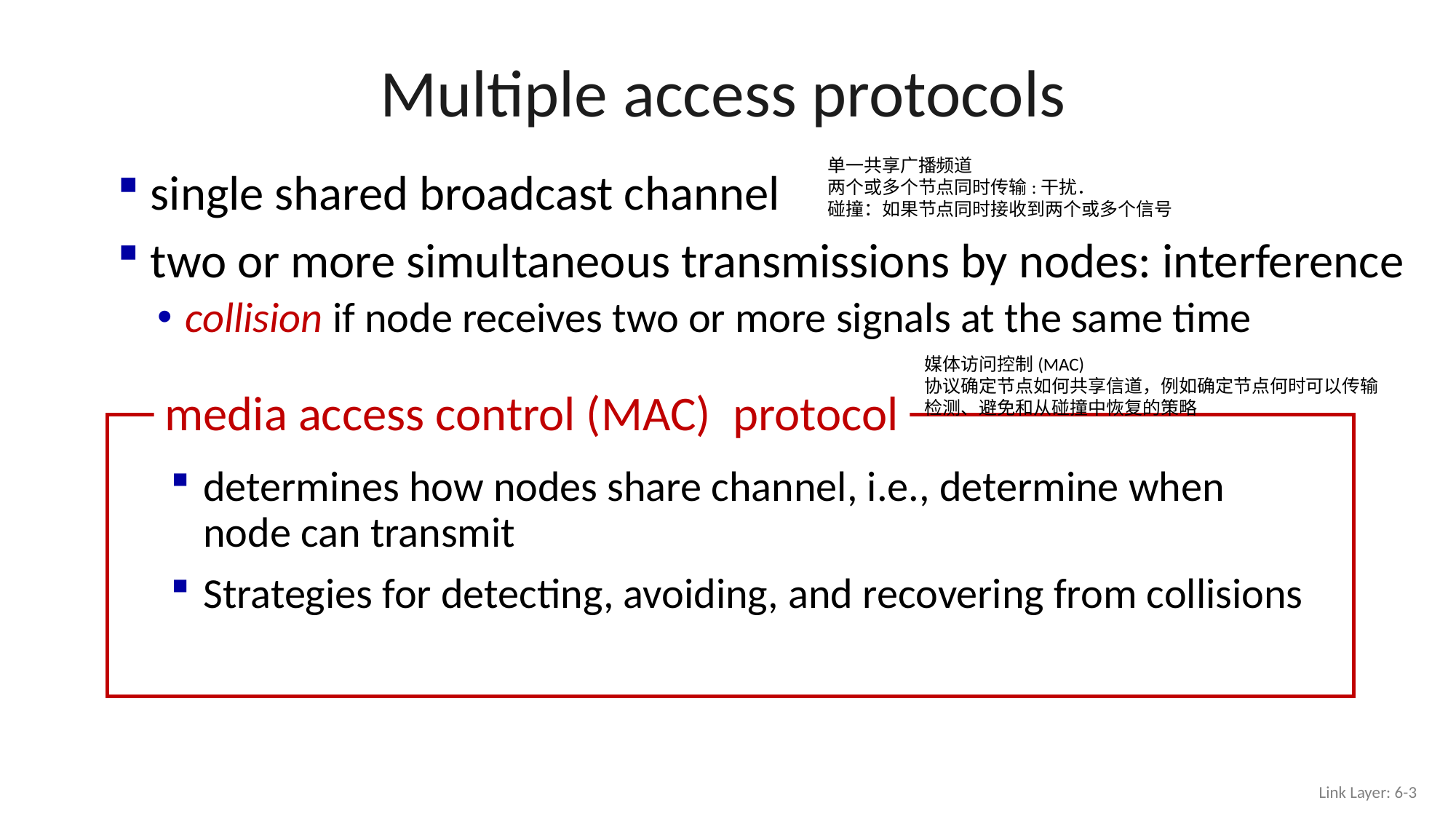

# Multiple access protocols
单一共享广播频道
两个或多个节点同时传输:干扰．
碰撞：如果节点同时接收到两个或多个信号
single shared broadcast channel
two or more simultaneous transmissions by nodes: interference
collision if node receives two or more signals at the same time
媒体访问控制(MAC)
协议确定节点如何共享信道，例如确定节点何时可以传输
检测、避免和从碰撞中恢复的策略
media access control (MAC)  protocol

determines how nodes share channel, i.e., determine when node can transmit
Strategies for detecting, avoiding, and recovering from collisions

Link Layer: 6-3